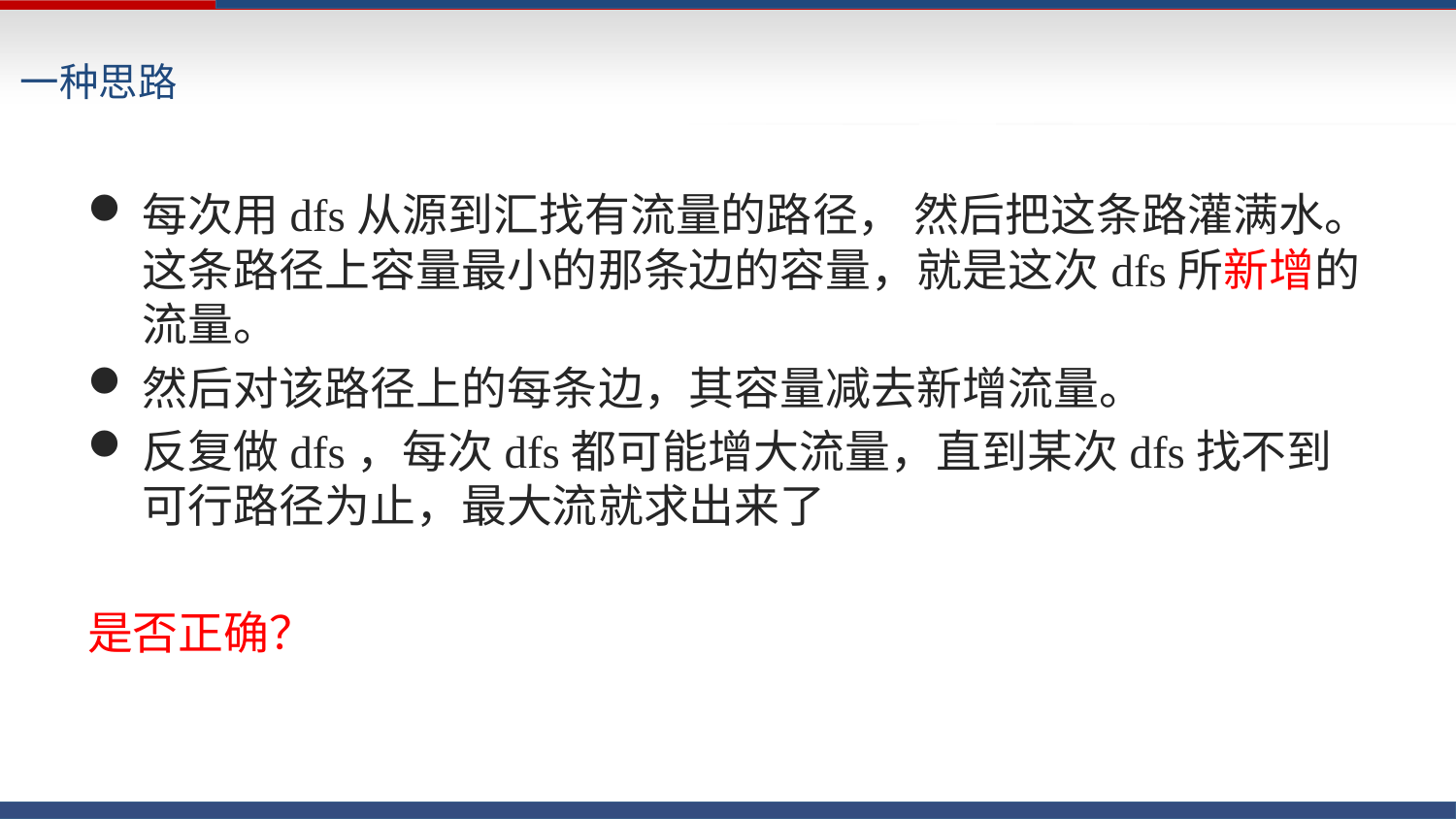

# 一种思路
每次用dfs从源到汇找有流量的路径， 然后把这条路灌满水。这条路径上容量最小的那条边的容量，就是这次dfs所新增的流量。
然后对该路径上的每条边，其容量减去新增流量。
反复做dfs，每次dfs都可能增大流量，直到某次dfs找不到可行路径为止，最大流就求出来了

是否正确？